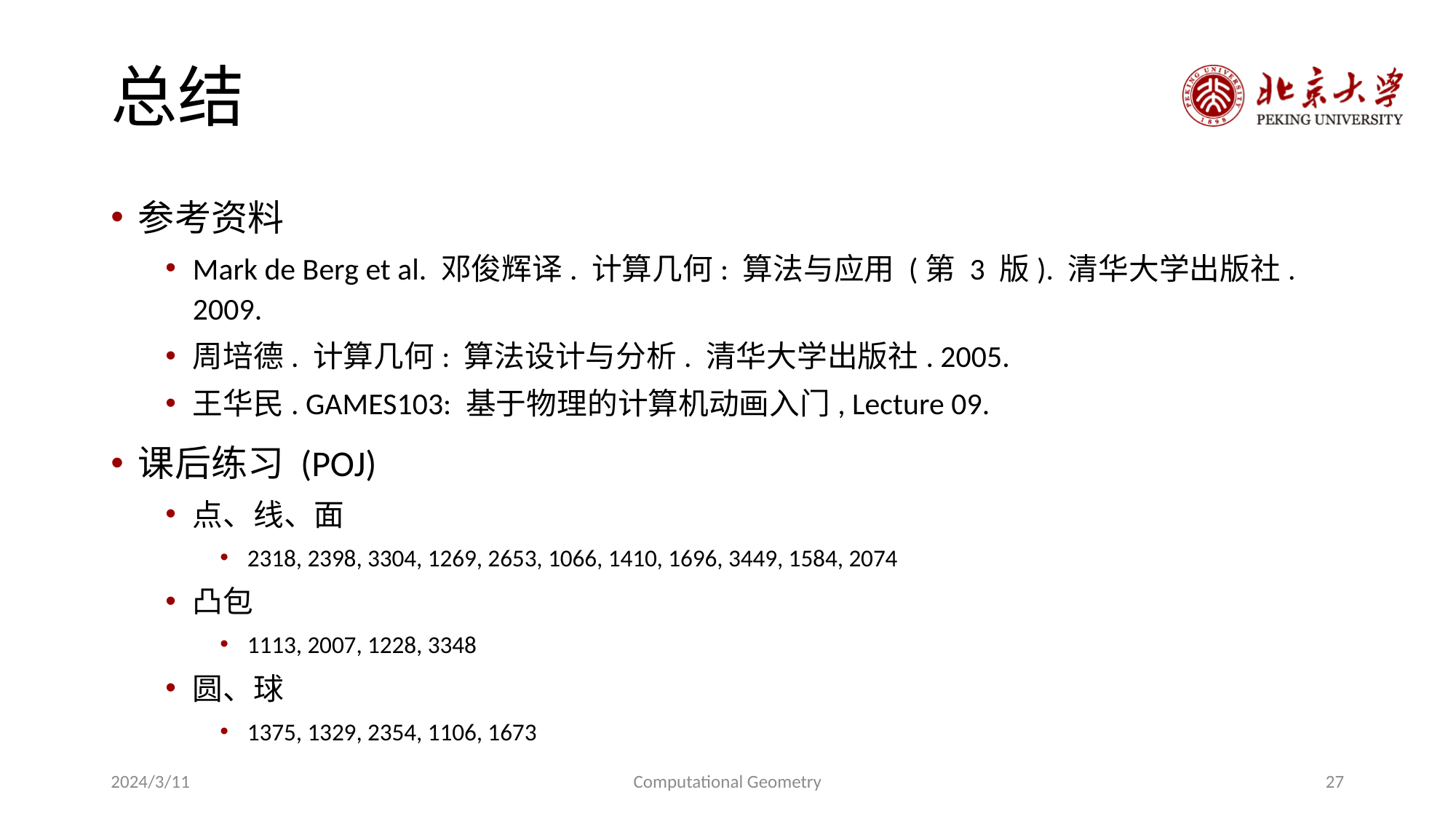

# 总结
参考资料
Mark de Berg et al. 邓俊辉译. 计算几何: 算法与应用 (第 3 版). 清华大学出版社. 2009.
周培德. 计算几何: 算法设计与分析. 清华大学出版社. 2005.
王华民. GAMES103: 基于物理的计算机动画入门, Lecture 09.
课后练习 (POJ)
点、线、面
2318, 2398, 3304, 1269, 2653, 1066, 1410, 1696, 3449, 1584, 2074
凸包
1113, 2007, 1228, 3348
圆、球
1375, 1329, 2354, 1106, 1673
2024/3/11
Computational Geometry
27